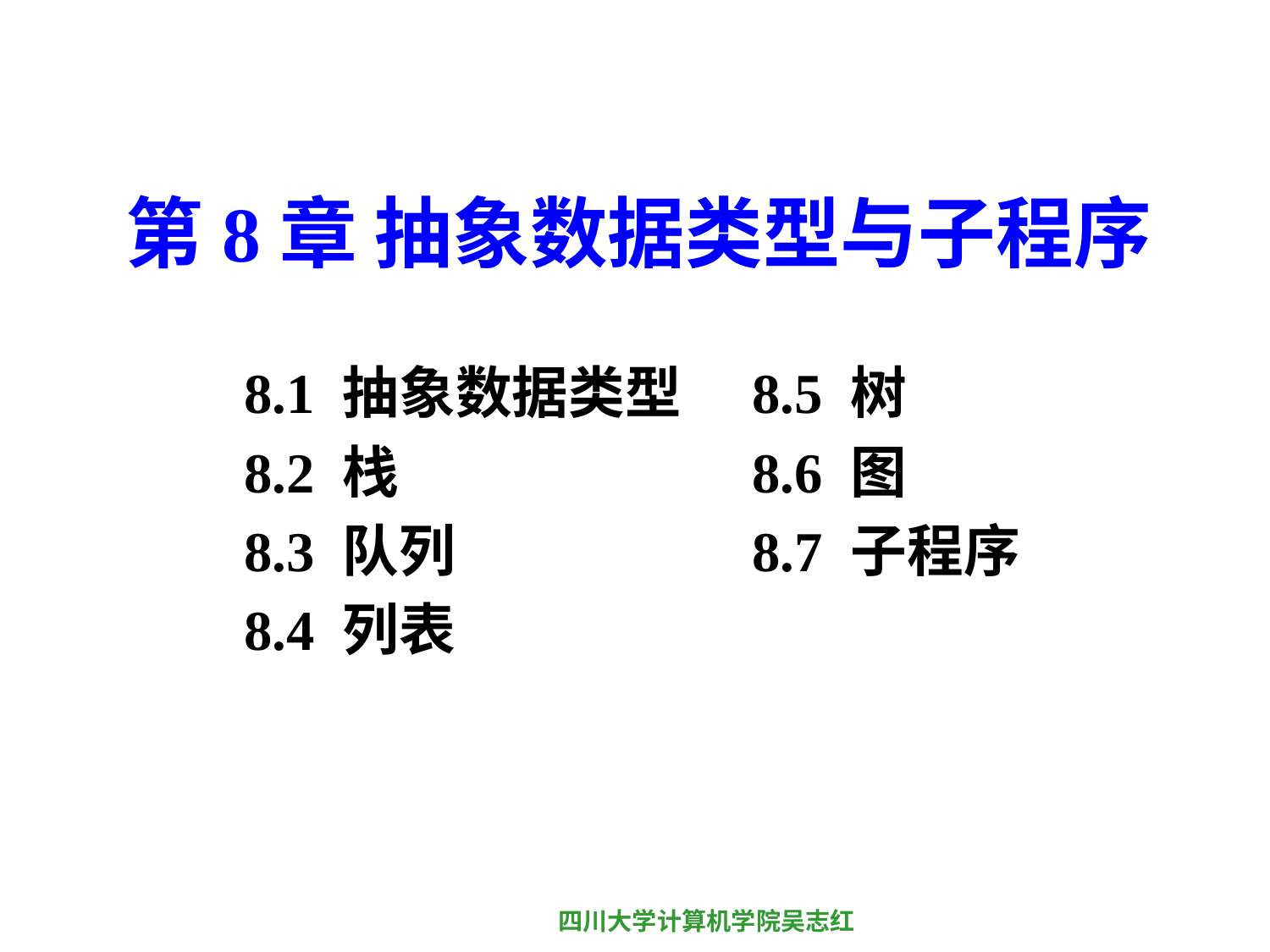

# 第8章 抽象数据类型与子程序
8.1 抽象数据类型	8.5 树
8.2 栈			8.6 图
8.3 队列			8.7 子程序
8.4 列表

四川大学计算机学院吴志红
26